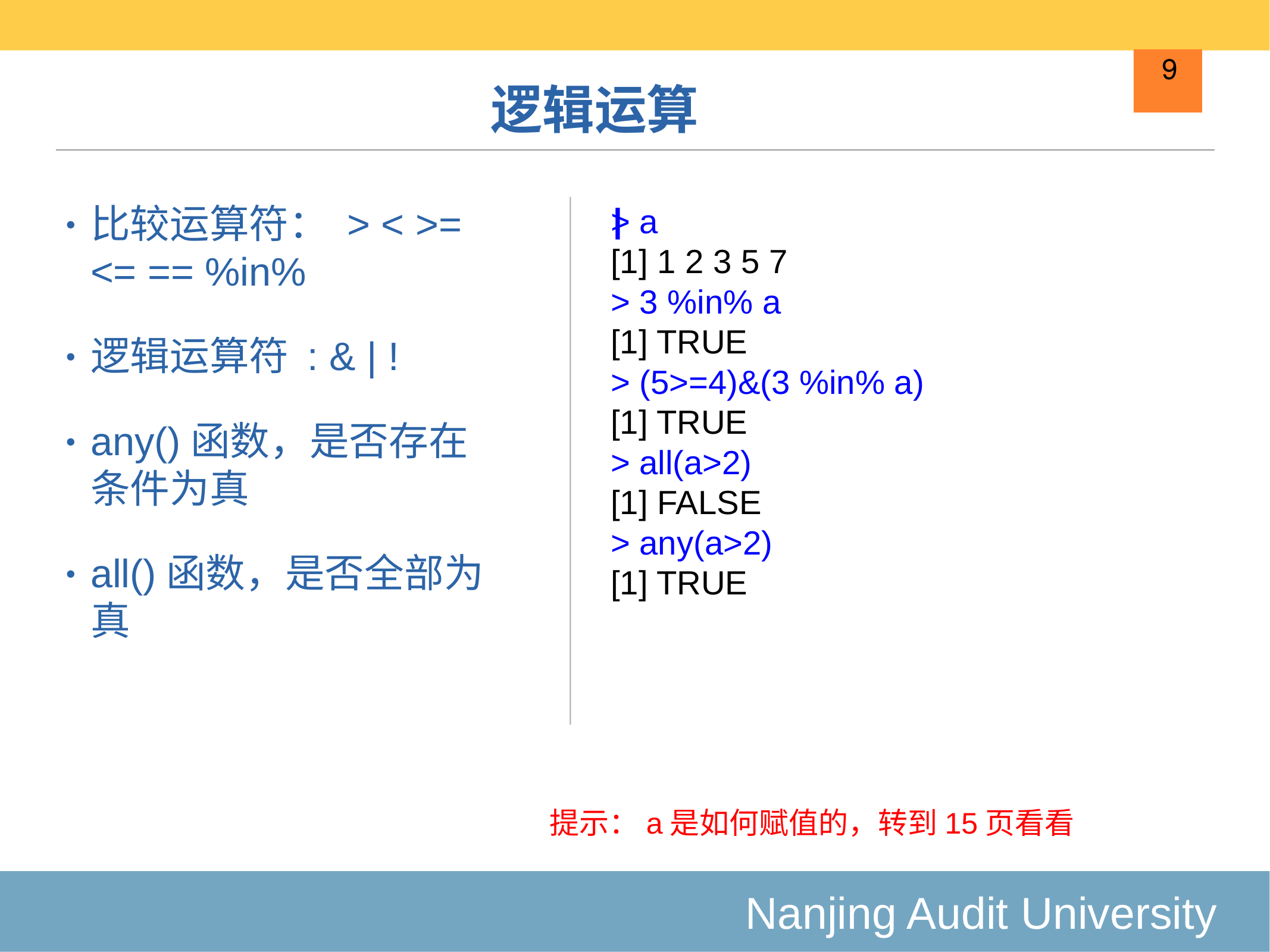

9
# 逻辑运算
> a
[1] 1 2 3 5 7
> 3 %in% a
[1] TRUE
> (5>=4)&(3 %in% a)
[1] TRUE
> all(a>2)
[1] FALSE
> any(a>2)
[1] TRUE
比较运算符： > < >= <= == %in%
逻辑运算符 : & | !
any()函数，是否存在条件为真
all()函数，是否全部为真
|
提示：a是如何赋值的，转到15页看看